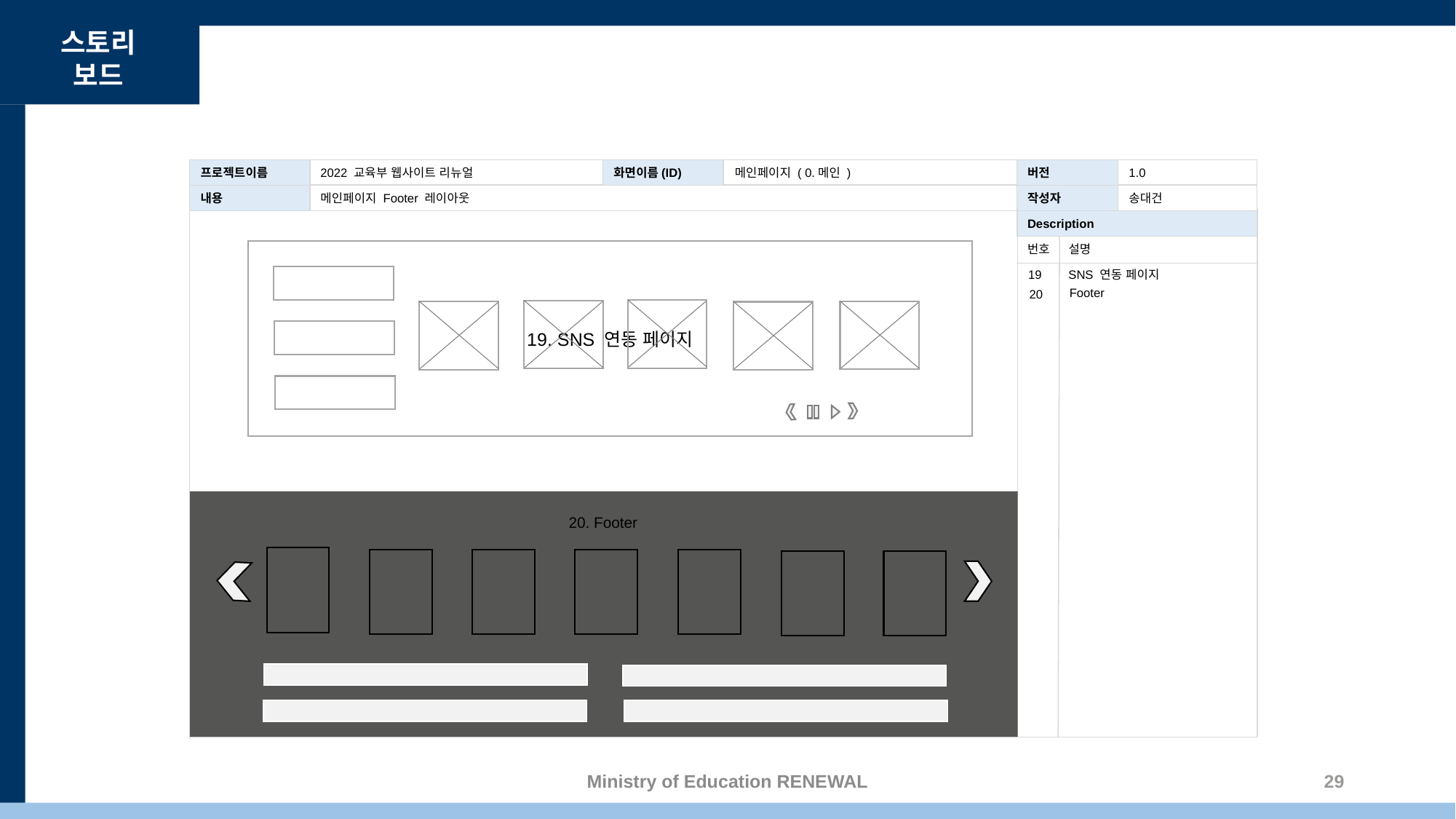

스토리
보드
프로젝트이름
2022 교육부 웹사이트 리뉴얼
화면이름(ID)
메인페이지 ( 0.메인 )
버전
1.0
내용
메인페이지 Footer 레이아웃
작성자
송대건
Description
번호
설명
19. SNS 연동 페이지
19
SNS 연동 페이지

Footer
20

20. Footer

Ministry of Education RENEWAL
29